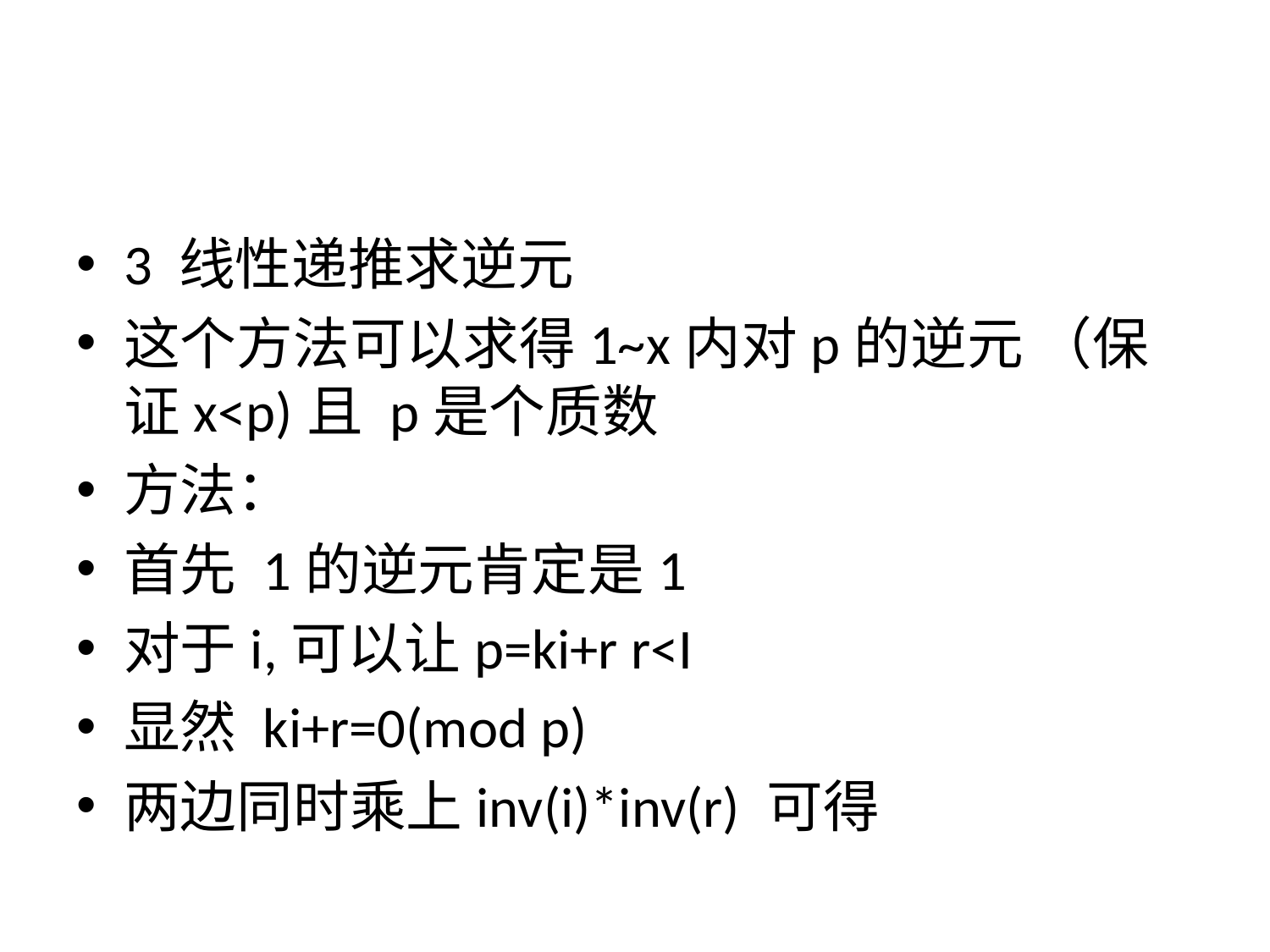

#
3 线性递推求逆元
这个方法可以求得1~x内对p的逆元 （保证x<p)且 p是个质数
方法：
首先 1的逆元肯定是1
对于i,可以让p=ki+r r<I
显然 ki+r=0(mod p)
两边同时乘上inv(i)*inv(r) 可得